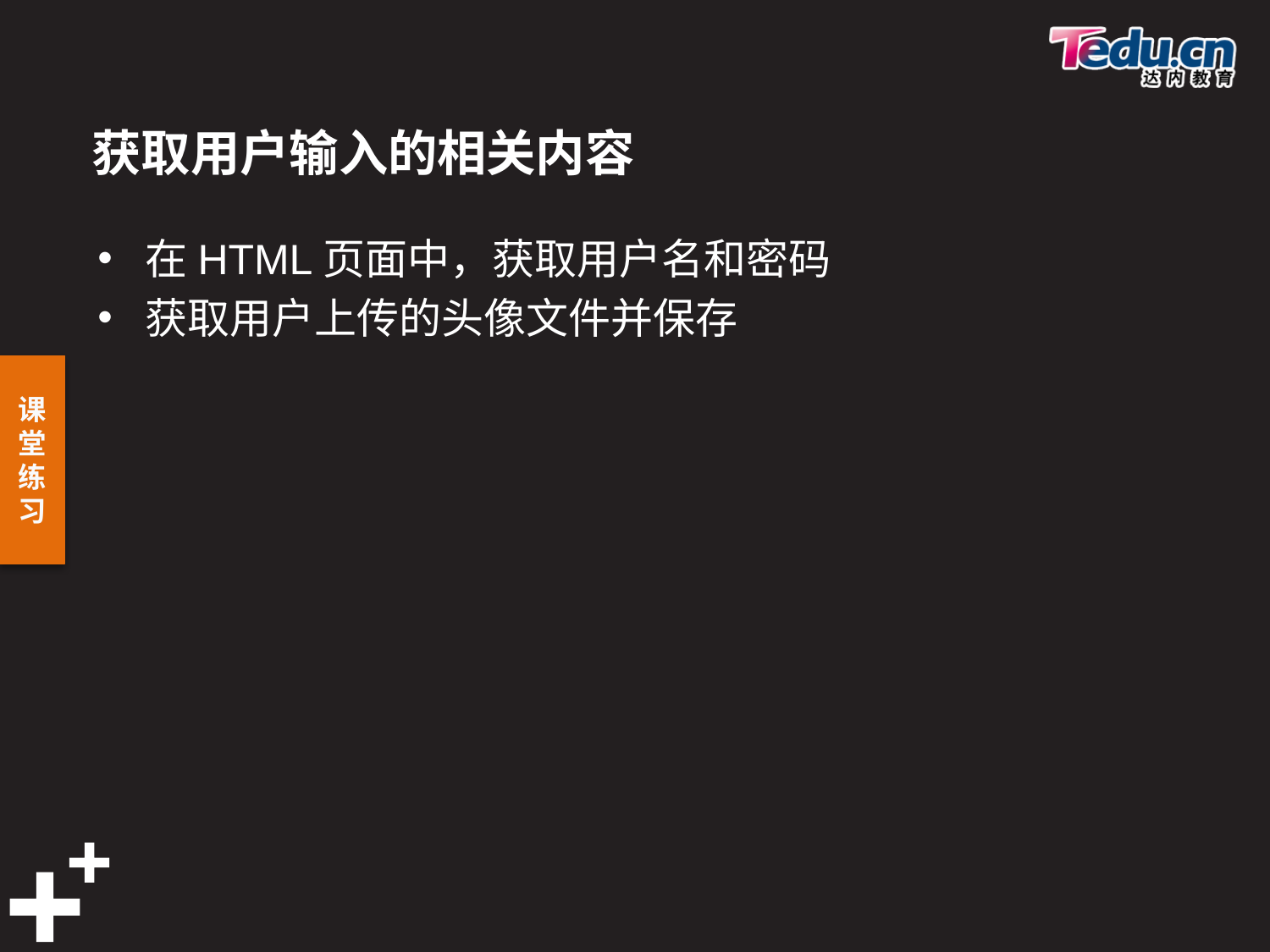

# 获取用户输入的相关内容
在HTML页面中，获取用户名和密码
获取用户上传的头像文件并保存